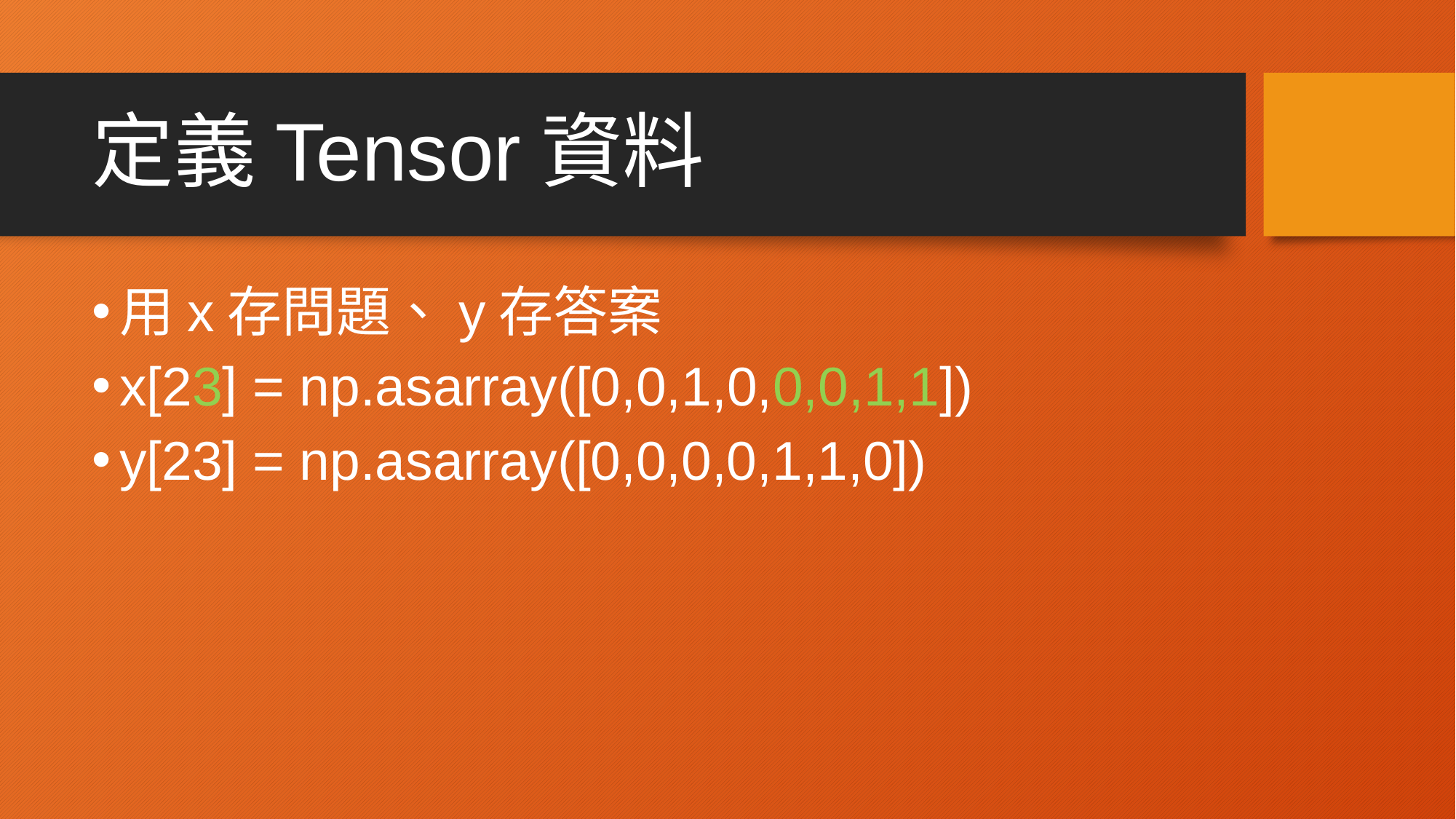

# 定義Tensor資料
用x存問題、y存答案
x[23] = np.asarray([0,0,1,0,0,0,1,1])
y[23] = np.asarray([0,0,0,0,1,1,0])